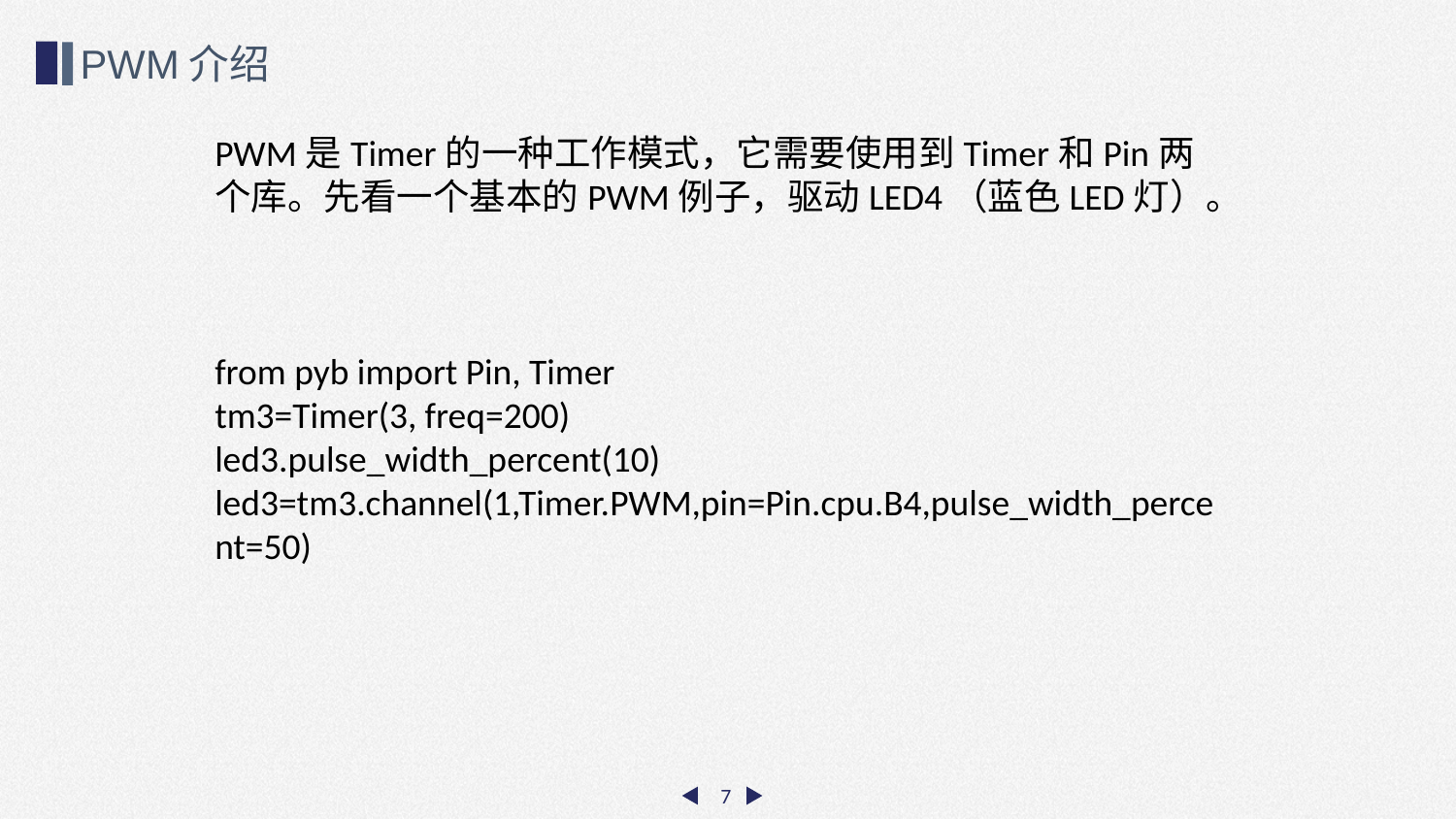

PWM介绍

PWM是Timer的一种工作模式，它需要使用到Timer和Pin两个库。先看一个基本的PWM例子，驱动LED4（蓝色LED灯）。

from pyb import Pin, Timer
tm3=Timer(3, freq=200)
led3.pulse_width_percent(10)
led3=tm3.channel(1,Timer.PWM,pin=Pin.cpu.B4,pulse_width_percent=50)
7